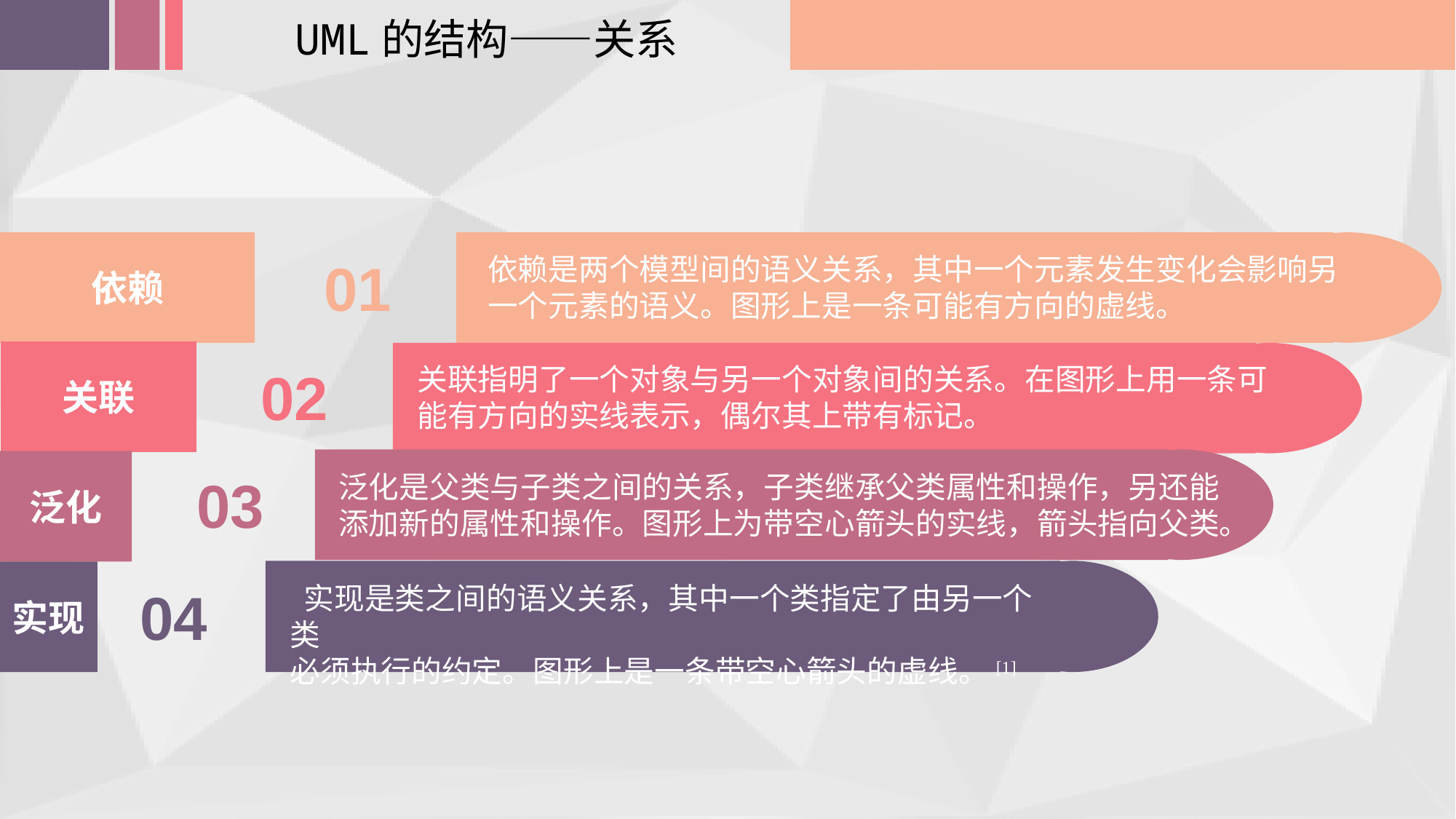

UML的结构——关系
依赖

01
依赖是两个模型间的语义关系，其中一个元素发生变化会影响另一个元素的语义。图形上是一条可能有方向的虚线。
关联

02
关联指明了一个对象与另一个对象间的关系。在图形上用一条可能有方向的实线表示，偶尔其上带有标记。

泛化
03
泛化是父类与子类之间的关系，子类继承父类属性和操作，另还能
添加新的属性和操作。图形上为带空心箭头的实线，箭头指向父类。

实现
04
 实现是类之间的语义关系，其中一个类指定了由另一个类
必须执行的约定。图形上是一条带空心箭头的虚线。[1]